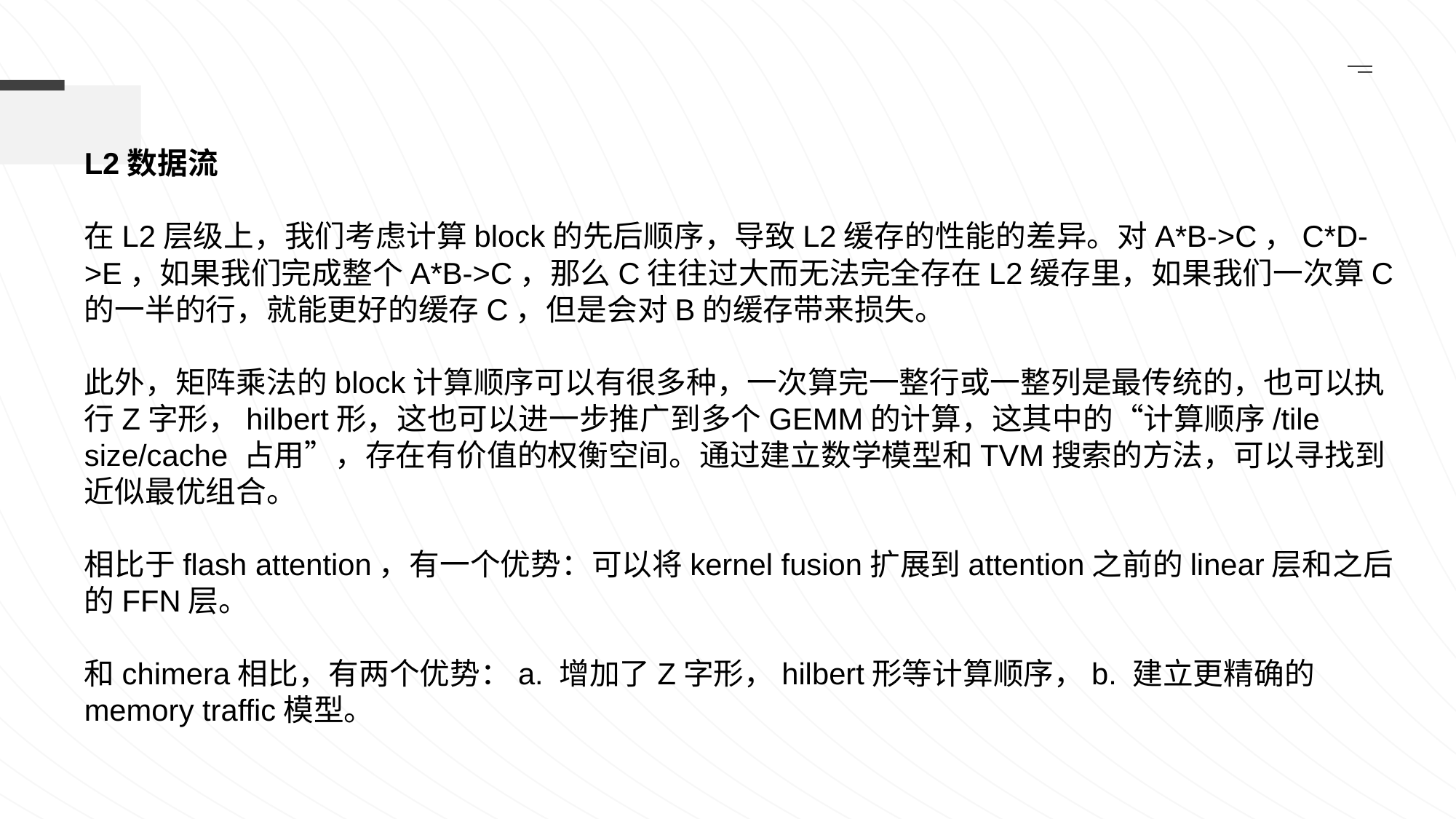

L2数据流

在L2层级上，我们考虑计算block的先后顺序，导致L2缓存的性能的差异。对A*B->C，C*D->E，如果我们完成整个A*B->C，那么C往往过大而无法完全存在L2缓存里，如果我们一次算C的一半的行，就能更好的缓存C，但是会对B的缓存带来损失。

此外，矩阵乘法的block计算顺序可以有很多种，一次算完一整行或一整列是最传统的，也可以执行Z字形，hilbert形，这也可以进一步推广到多个GEMM的计算，这其中的“计算顺序/tile size/cache 占用”，存在有价值的权衡空间。通过建立数学模型和TVM搜索的方法，可以寻找到近似最优组合。

相比于flash attention，有一个优势：可以将kernel fusion扩展到attention之前的linear层和之后的FFN层。

和chimera相比，有两个优势：a. 增加了Z字形，hilbert形等计算顺序，b. 建立更精确的memory traffic模型。